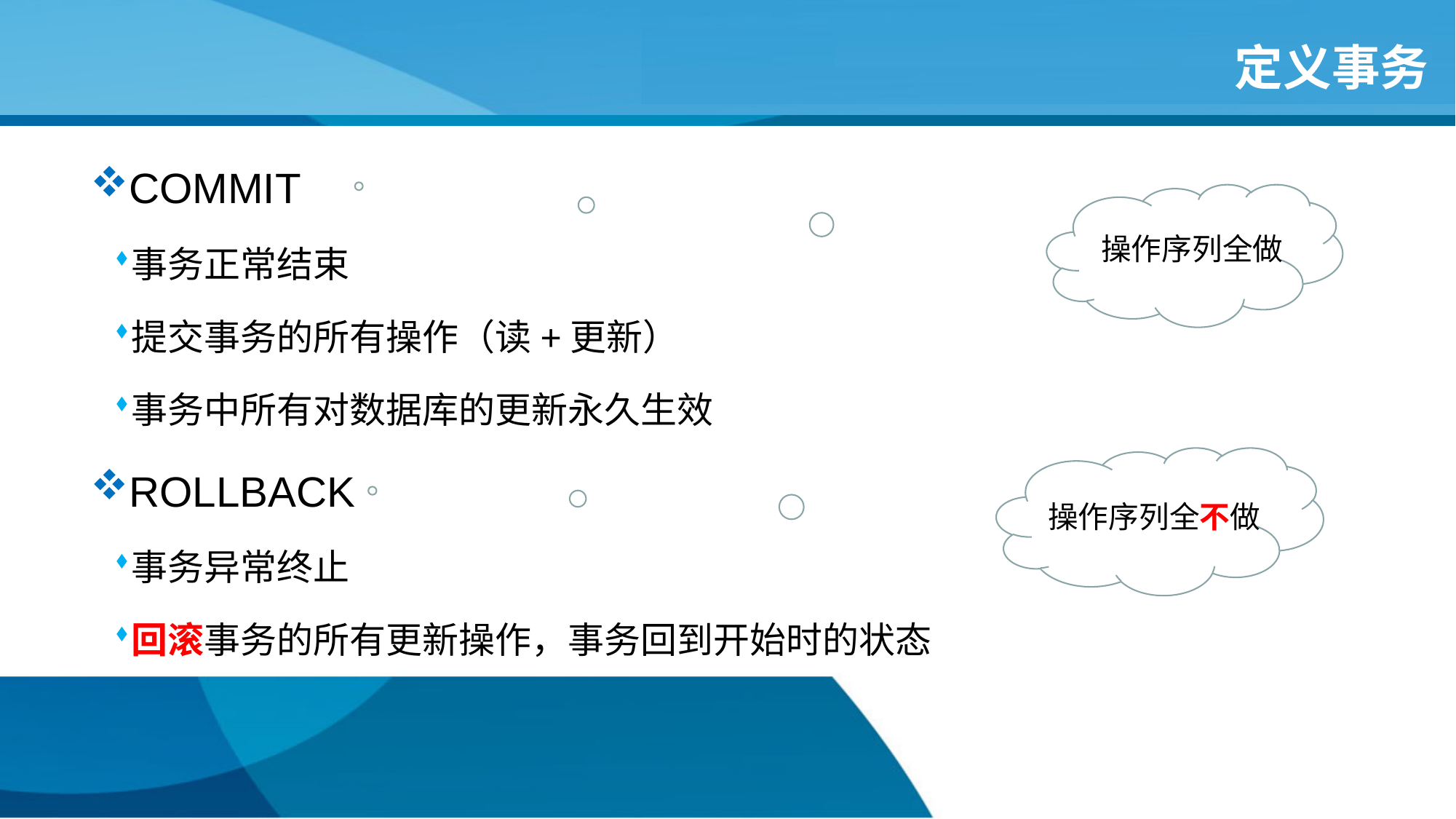

# 定义事务
COMMIT
事务正常结束
提交事务的所有操作（读+更新）
事务中所有对数据库的更新永久生效
ROLLBACK
事务异常终止
回滚事务的所有更新操作，事务回到开始时的状态

操作序列全做

操作序列全不做